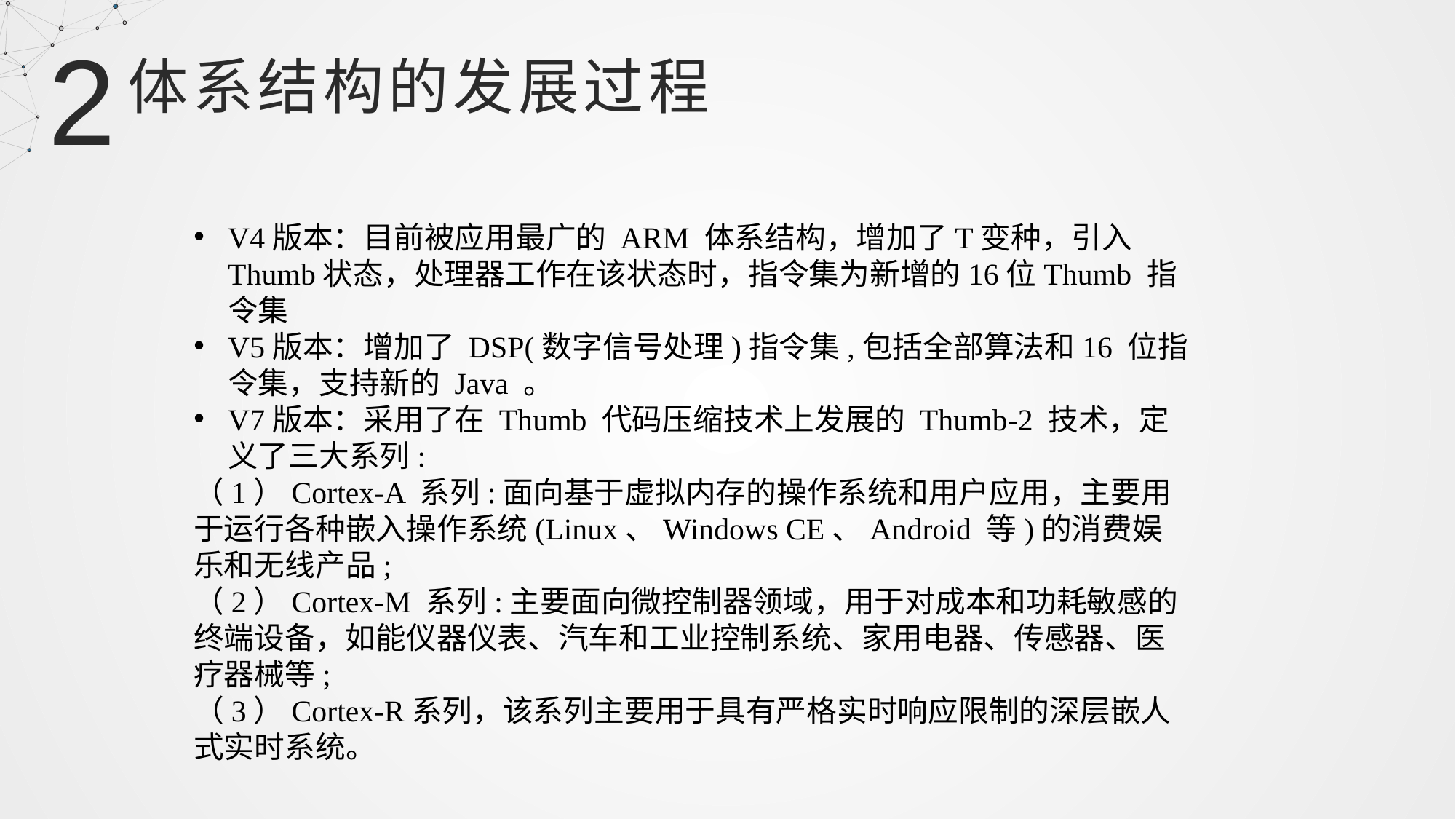

2
体系结构的发展过程

V4版本：目前被应用最广的 ARM 体系结构，增加了T变种，引入Thumb状态，处理器工作在该状态时，指令集为新增的16位Thumb 指令集
V5版本：增加了 DSP(数字信号处理)指令集,包括全部算法和16 位指令集，支持新的 Java 。
V7版本：采用了在 Thumb 代码压缩技术上发展的 Thumb-2 技术，定义了三大系列:
（1）Cortex-A 系列:面向基于虚拟内存的操作系统和用户应用，主要用于运行各种嵌入操作系统(Linux、Windows CE、Android 等)的消费娱乐和无线产品;
（2）Cortex-M 系列:主要面向微控制器领域，用于对成本和功耗敏感的终端设备，如能仪器仪表、汽车和工业控制系统、家用电器、传感器、医疗器械等;
（3）Cortex-R系列，该系列主要用于具有严格实时响应限制的深层嵌人式实时系统。